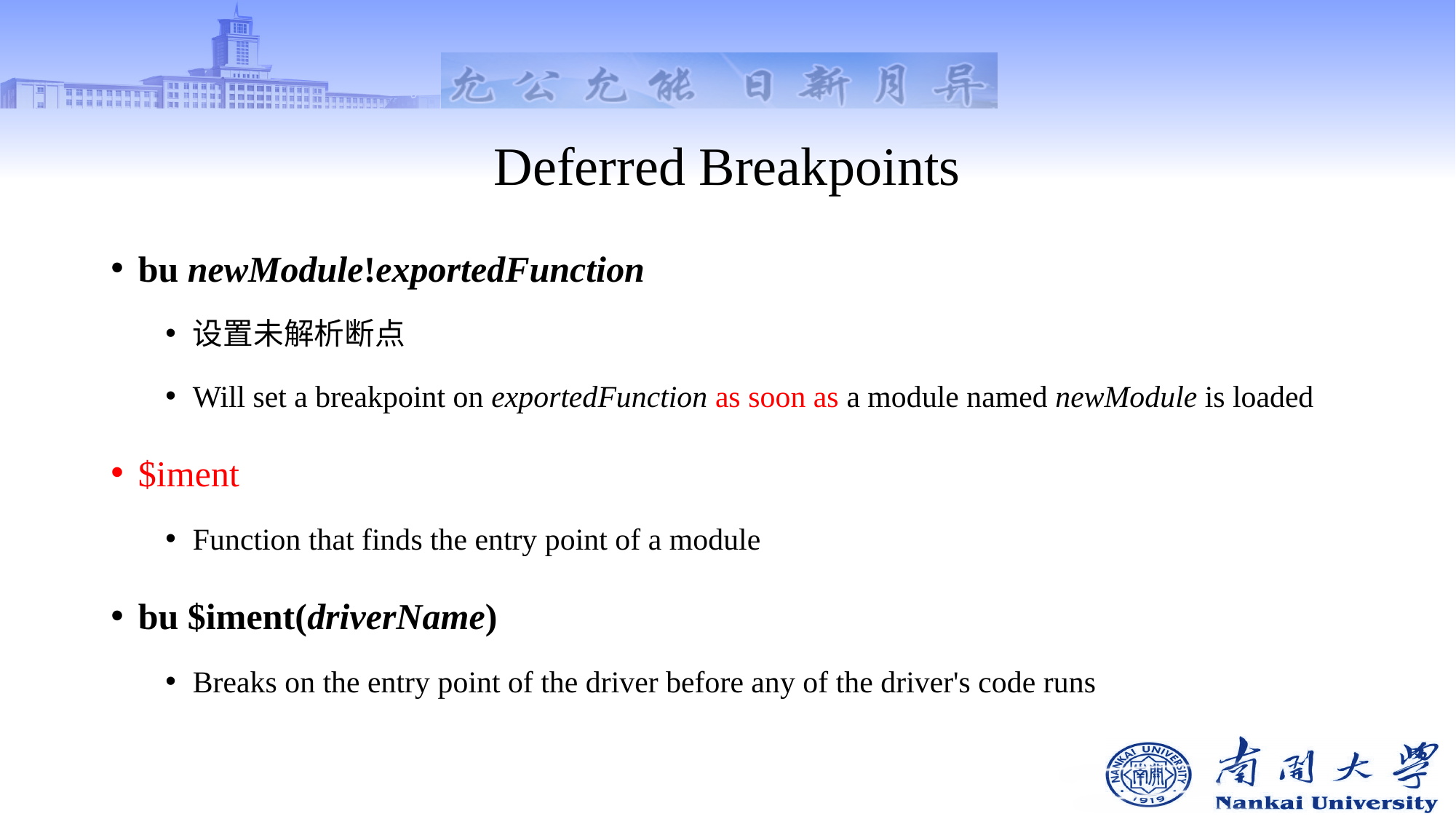

# Deferred Breakpoints
bu newModule!exportedFunction
设置未解析断点
Will set a breakpoint on exportedFunction as soon as a module named newModule is loaded
$iment
Function that finds the entry point of a module
bu $iment(driverName)
Breaks on the entry point of the driver before any of the driver's code runs